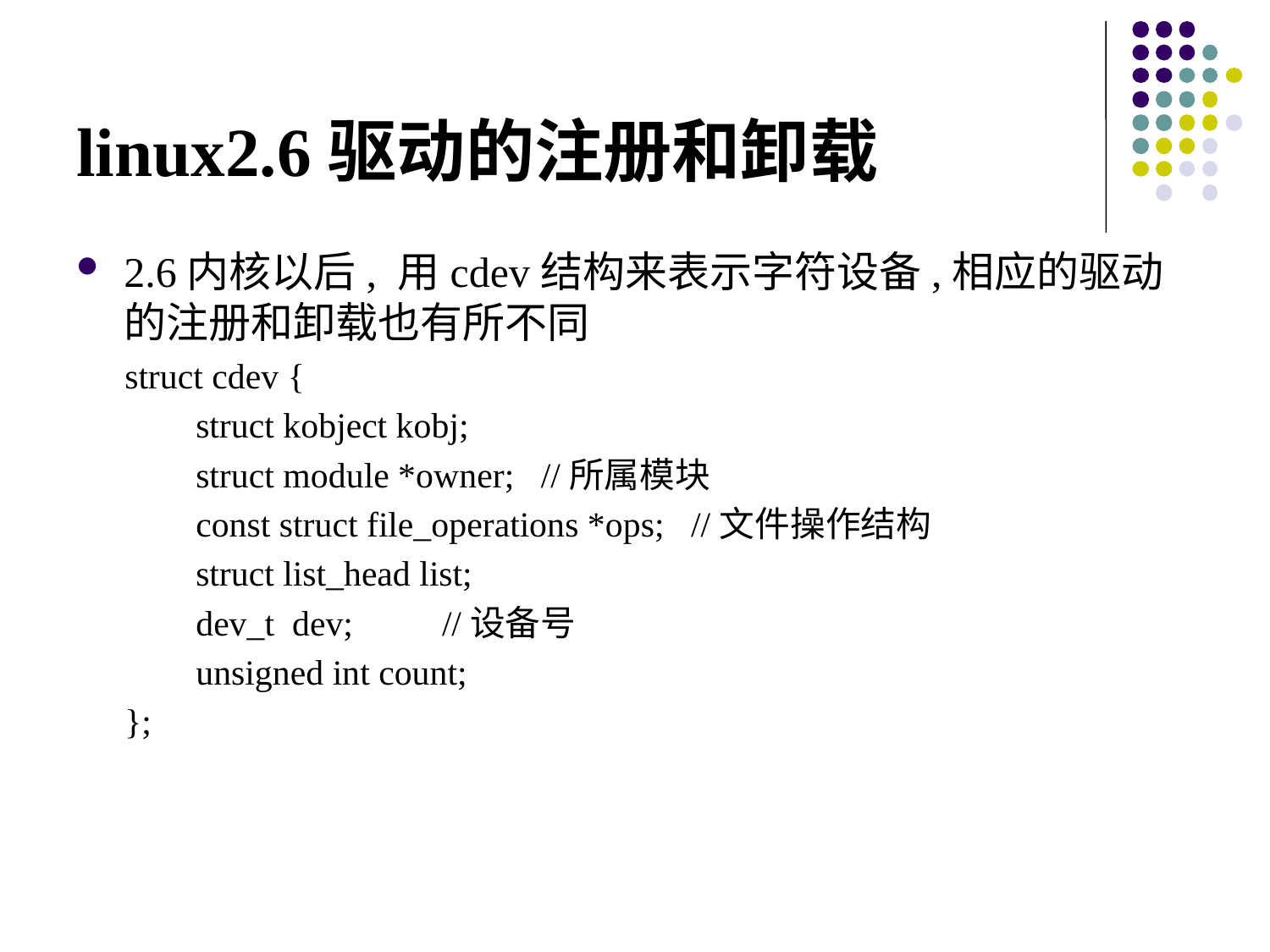

# linux2.6驱动的注册和卸载
2.6内核以后, 用cdev结构来表示字符设备,相应的驱动的注册和卸载也有所不同
struct cdev {
        struct kobject kobj;
        struct module *owner;   //所属模块
        const struct file_operations *ops;   //文件操作结构
        struct list_head list;
        dev_t  dev;          //设备号
        unsigned int count;
};